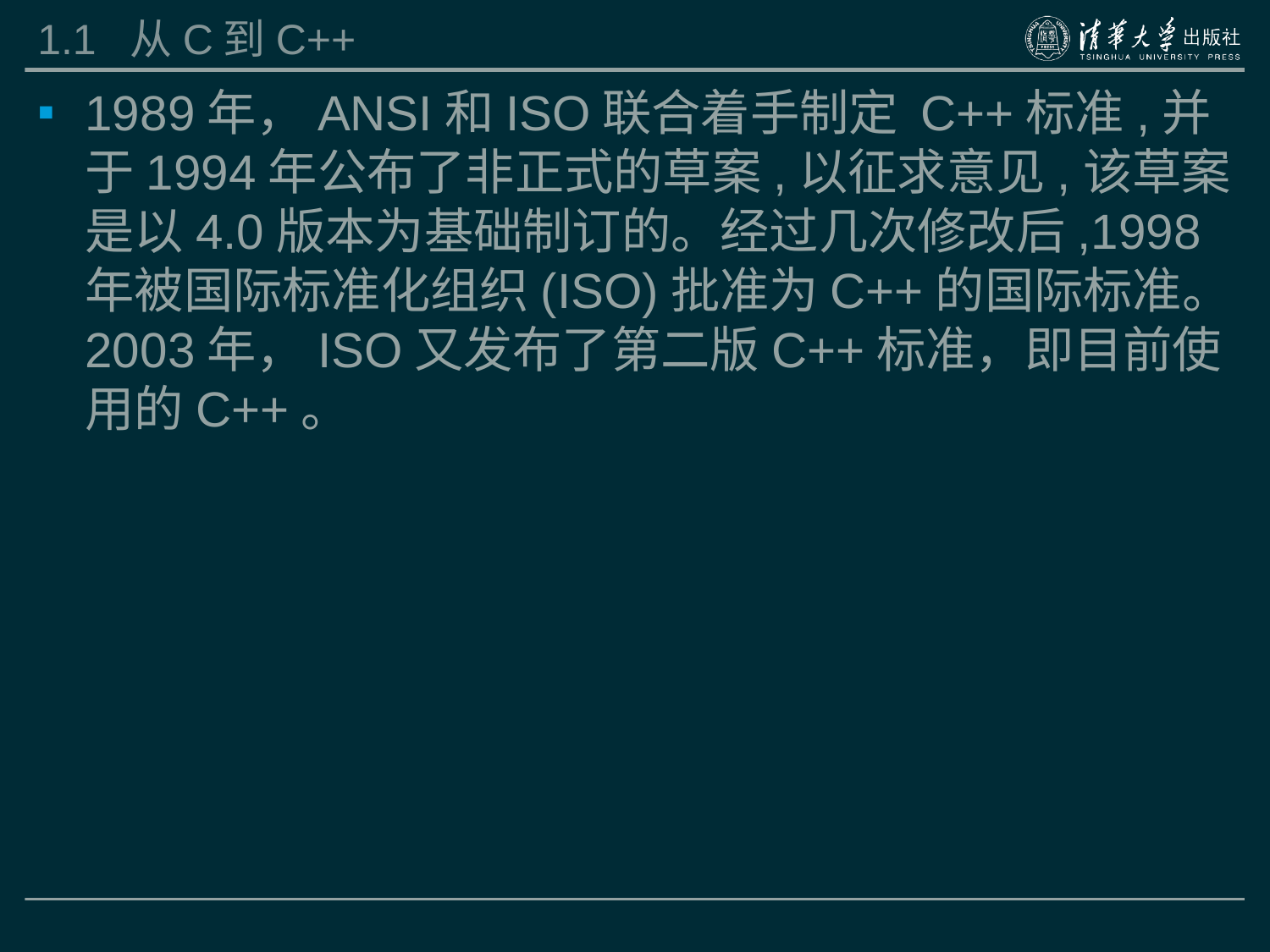

# 1.1  从C到C++
1989年，ANSI和ISO联合着手制定 C++标准,并于1994年公布了非正式的草案,以征求意见,该草案是以4.0版本为基础制订的。经过几次修改后,1998年被国际标准化组织(ISO)批准为C++的国际标准。2003年，ISO又发布了第二版C++标准，即目前使用的C++。